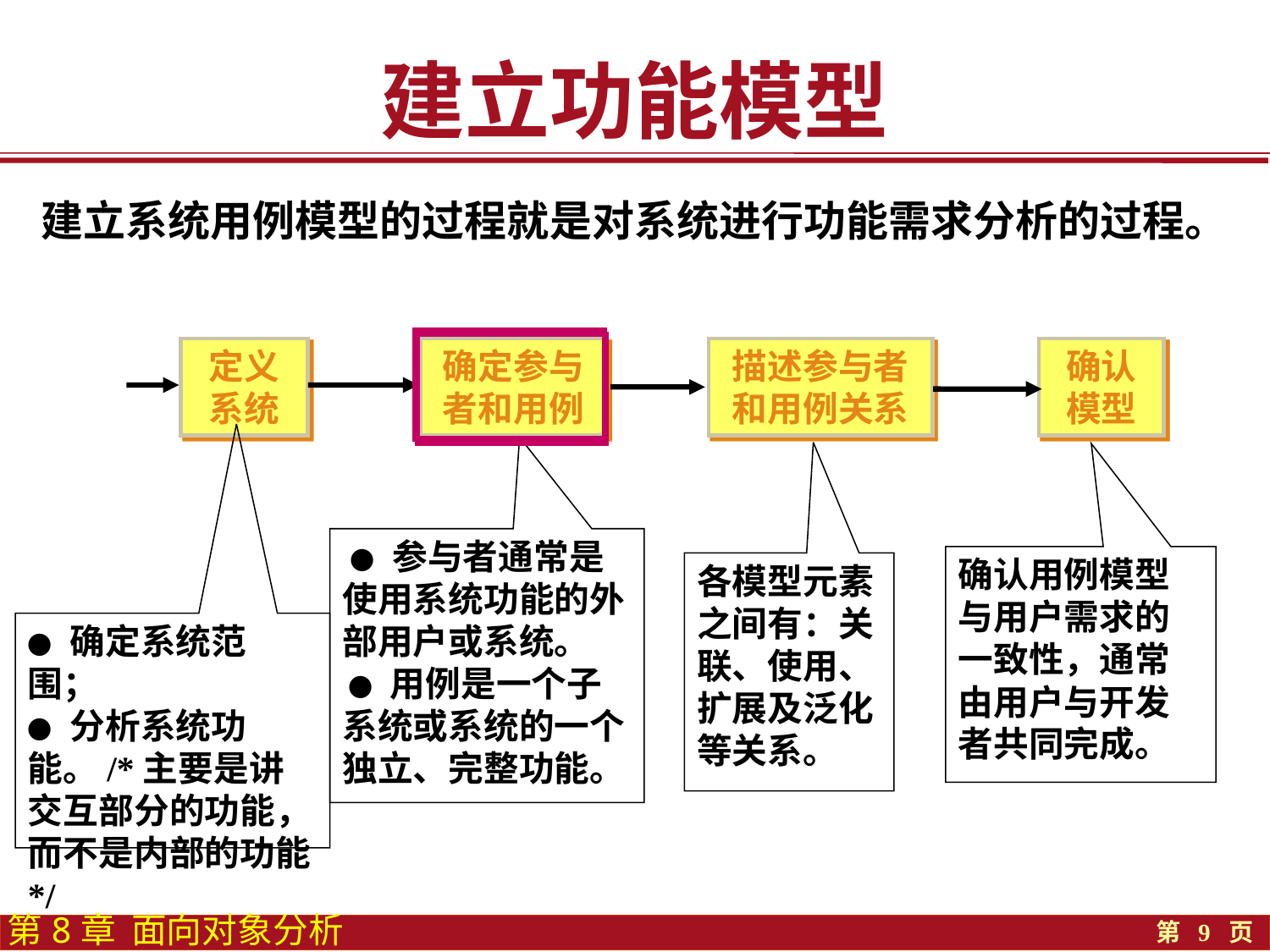

建立功能模型
建立系统用例模型的过程就是对系统进行功能需求分析的过程。

定义系统
确定参与者和用例
描述参与者和用例关系
确认模型

 ●  参与者通常是使用系统功能的外部用户或系统。
 ●  用例是一个子系统或系统的一个独立、完整功能。
确认用例模型与用户需求的一致性，通常由用户与开发者共同完成。
各模型元素之间有：关联、使用、扩展及泛化等关系。
●  确定系统范围；
●  分析系统功能。/*主要是讲交互部分的功能，而不是内部的功能*/